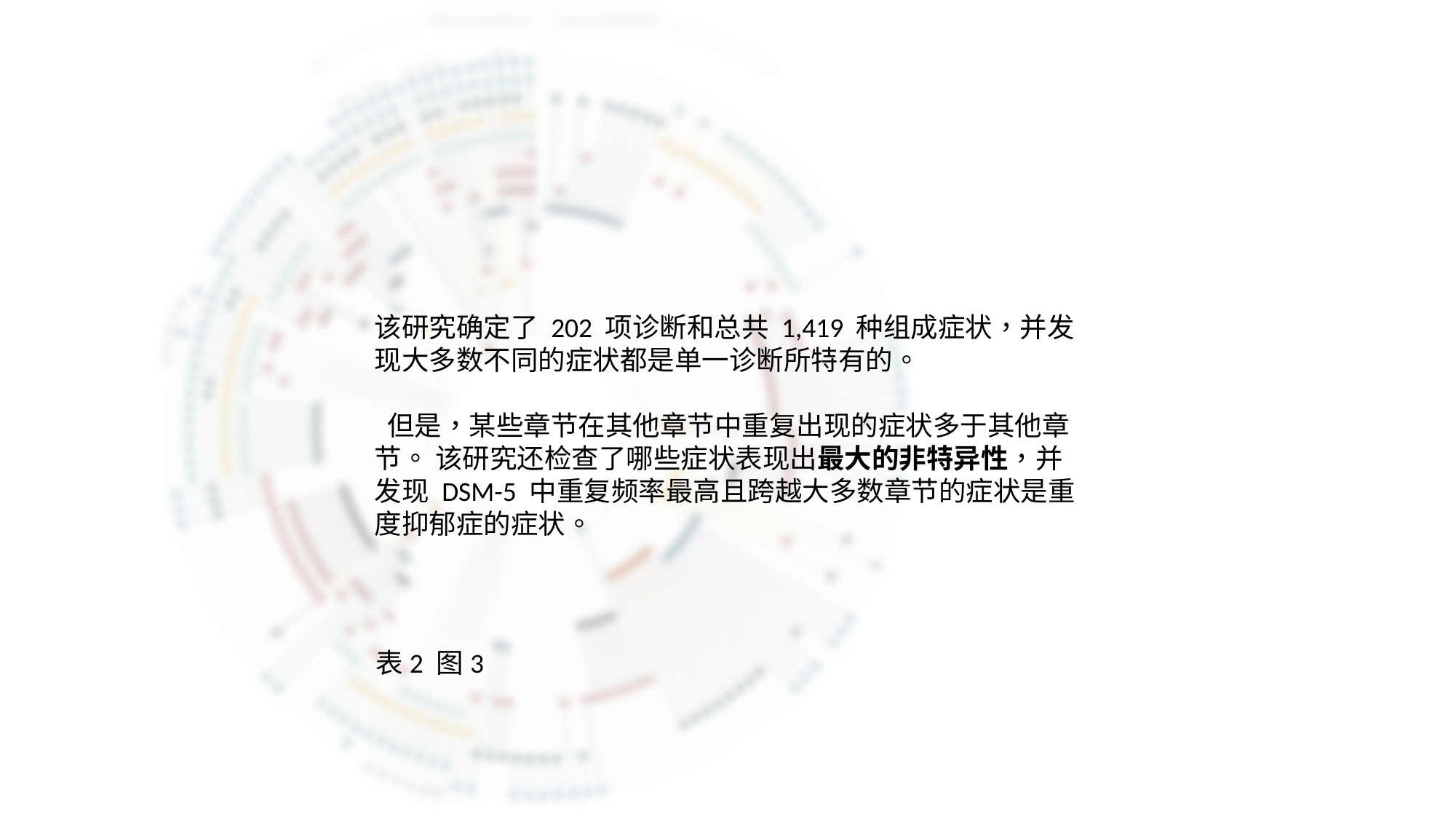

该研究确定了 202 项诊断和总共 1,419 种组成症状，并发现大多数不同的症状都是单一诊断所特有的。

 但是，某些章节在其他章节中重复出现的症状多于其他章节。 该研究还检查了哪些症状表现出最大的非特异性，并发现 DSM-5 中重复频率最高且跨越大多数章节的症状是重度抑郁症的症状。
表2 图3